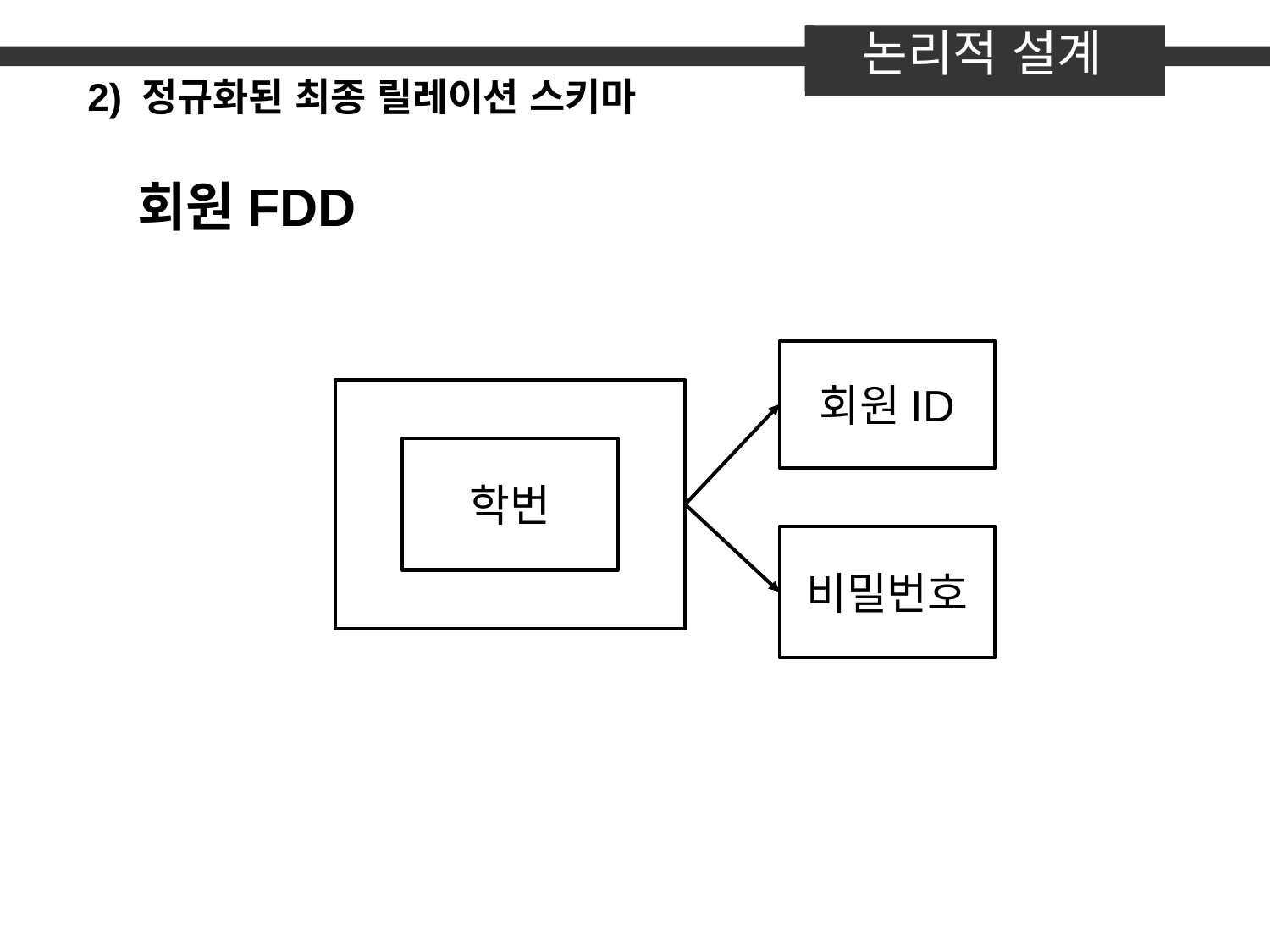

논리적 설계

2) 정규화된 최종 릴레이션 스키마
회원FDD
회원ID

학번
비밀번호